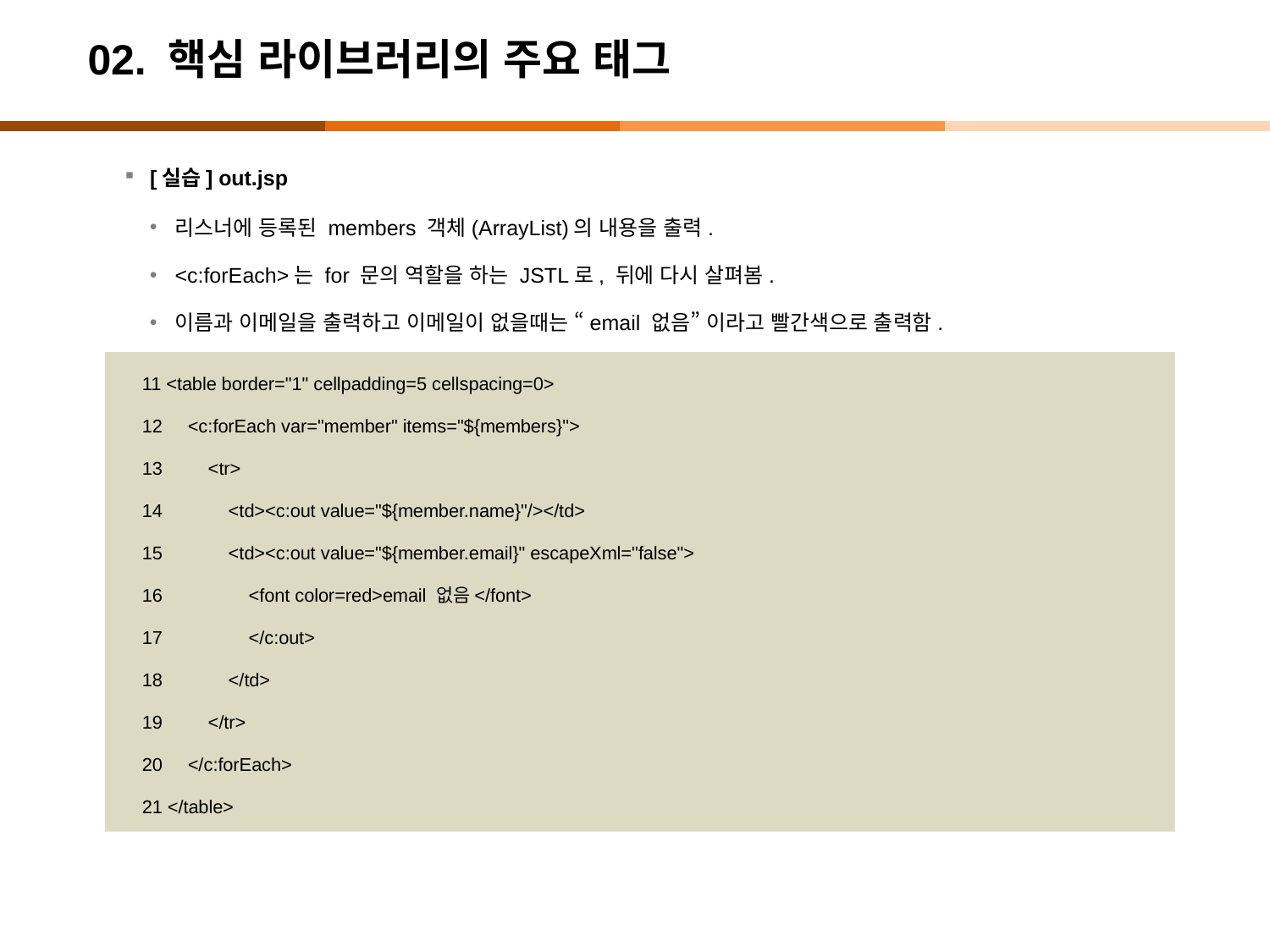

# 02. 핵심 라이브러리의 주요 태그
[실습] out.jsp
리스너에 등록된 members 객체(ArrayList)의 내용을 출력.
<c:forEach>는 for 문의 역할을 하는 JSTL로, 뒤에 다시 살펴봄.
이름과 이메일을 출력하고 이메일이 없을때는 “email 없음” 이라고 빨간색으로 출력함.

11 <table border="1" cellpadding=5 cellspacing=0>
12     <c:forEach var="member" items="${members}">
13         <tr>
14             <td><c:out value="${member.name}"/></td>
15             <td><c:out value="${member.email}" escapeXml="false">
16                 <font color=red>email 없음</font>
17                 </c:out>
18             </td>
19         </tr>
20     </c:forEach>
21 </table>